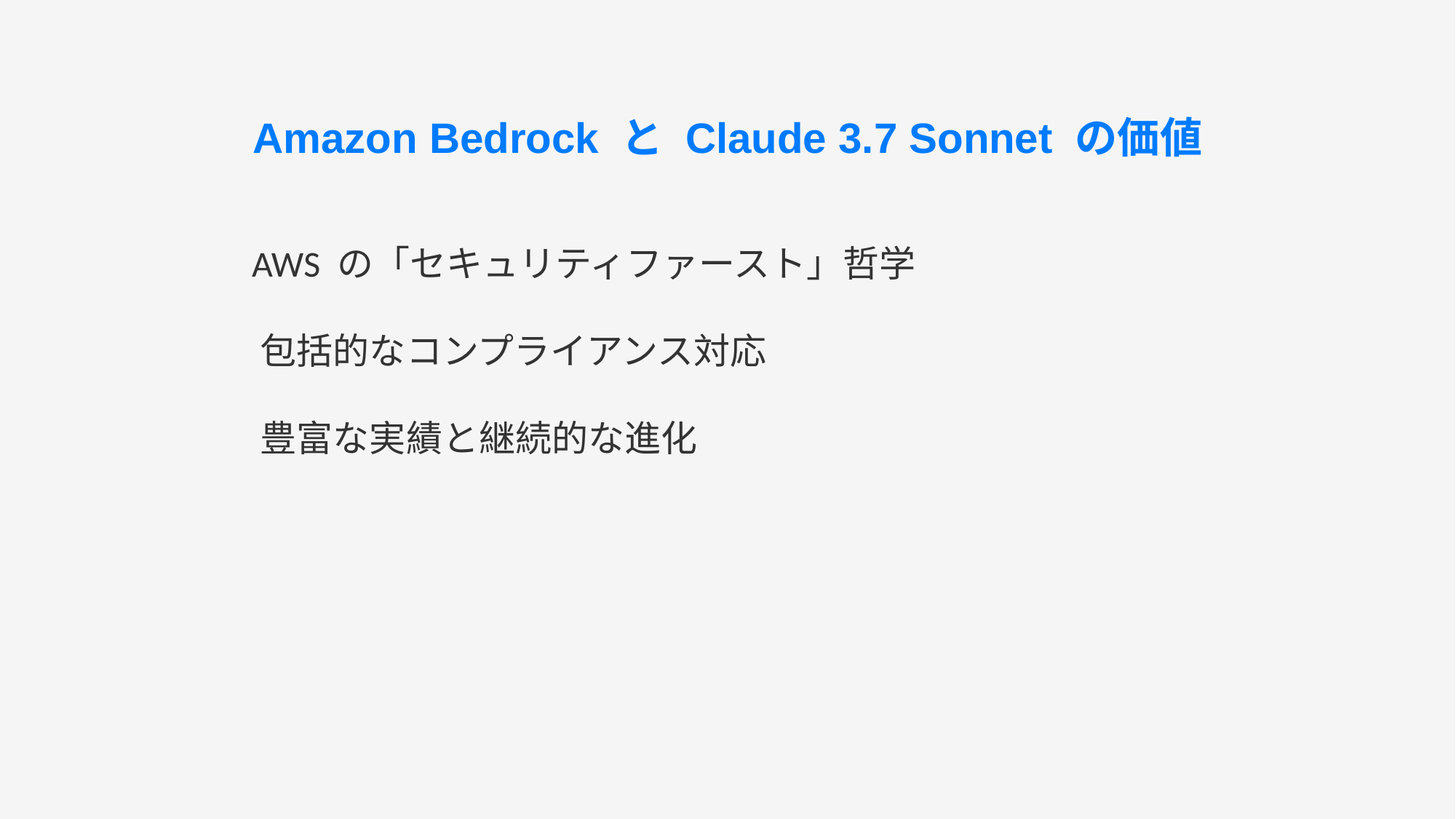

Amazon Bedrock と Claude 3.7 Sonnet の価値
 AWS の「セキュリティファースト」哲学
 包括的なコンプライアンス対応
 豊富な実績と継続的な進化